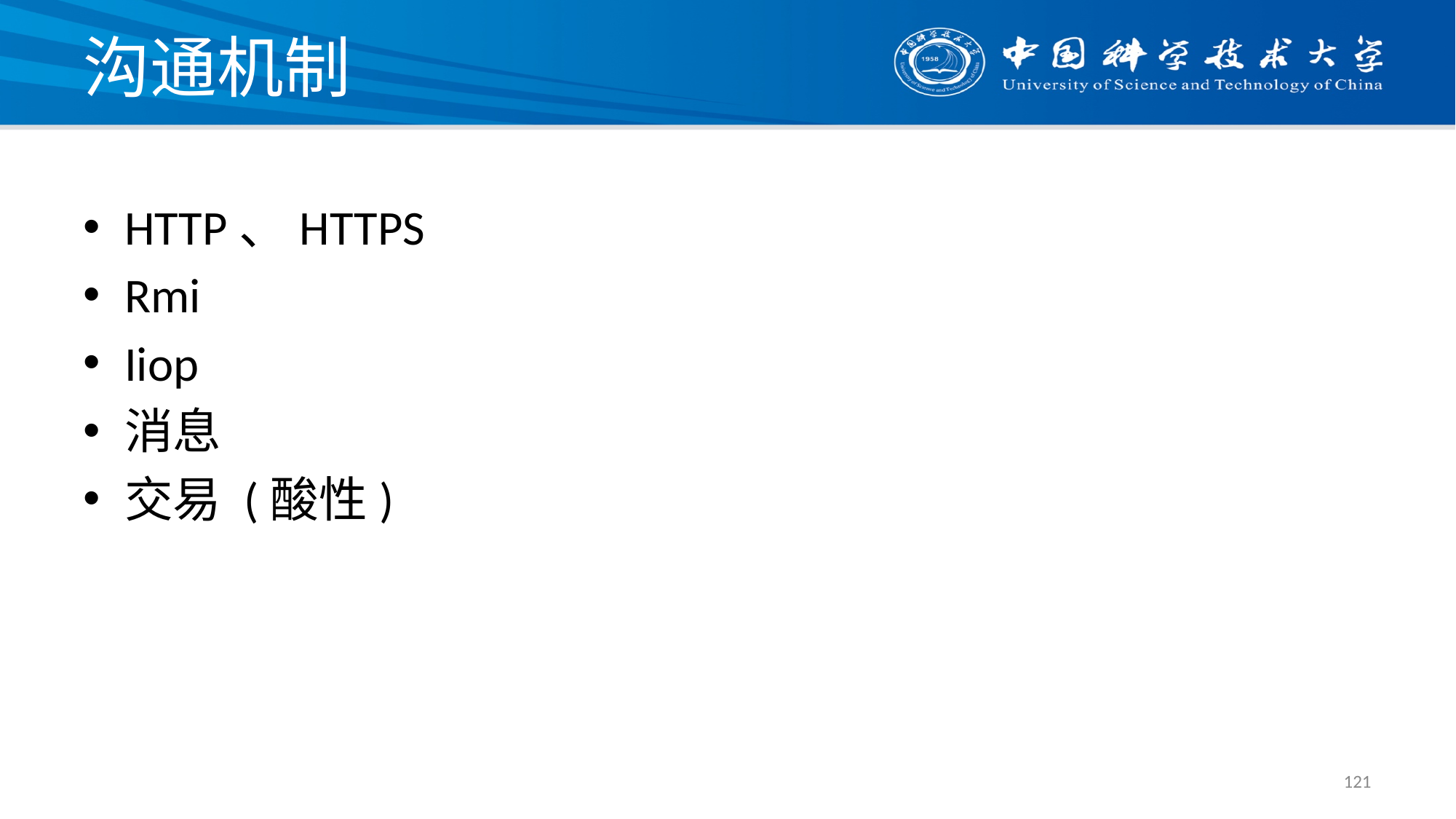

# 沟通机制
HTTP、HTTPS
Rmi
Iiop
消息
交易 (酸性)
121